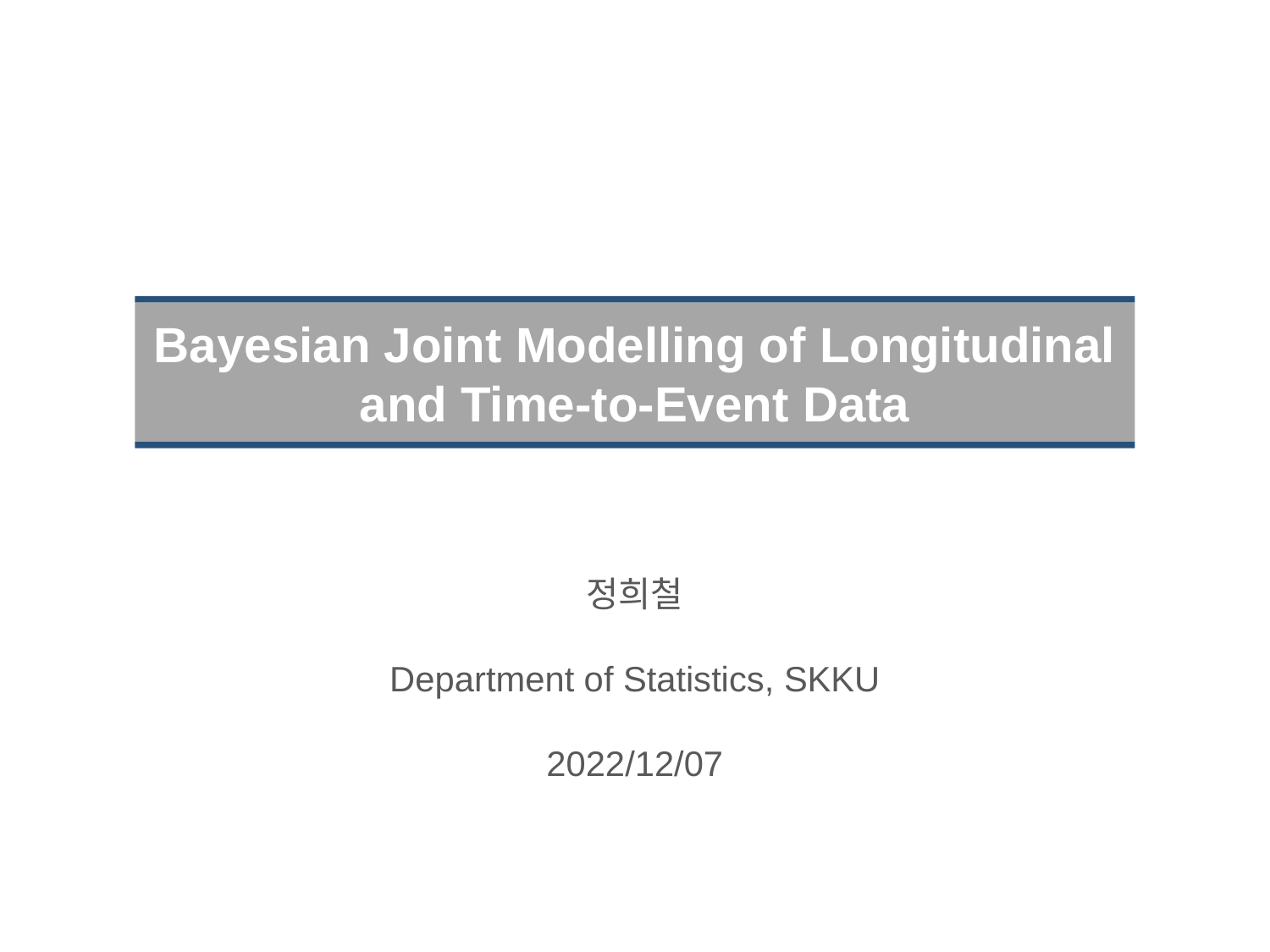

Bayesian Joint Modelling of Longitudinal
and Time-to-Event Data

정희철

Department of Statistics, SKKU

2022/12/07